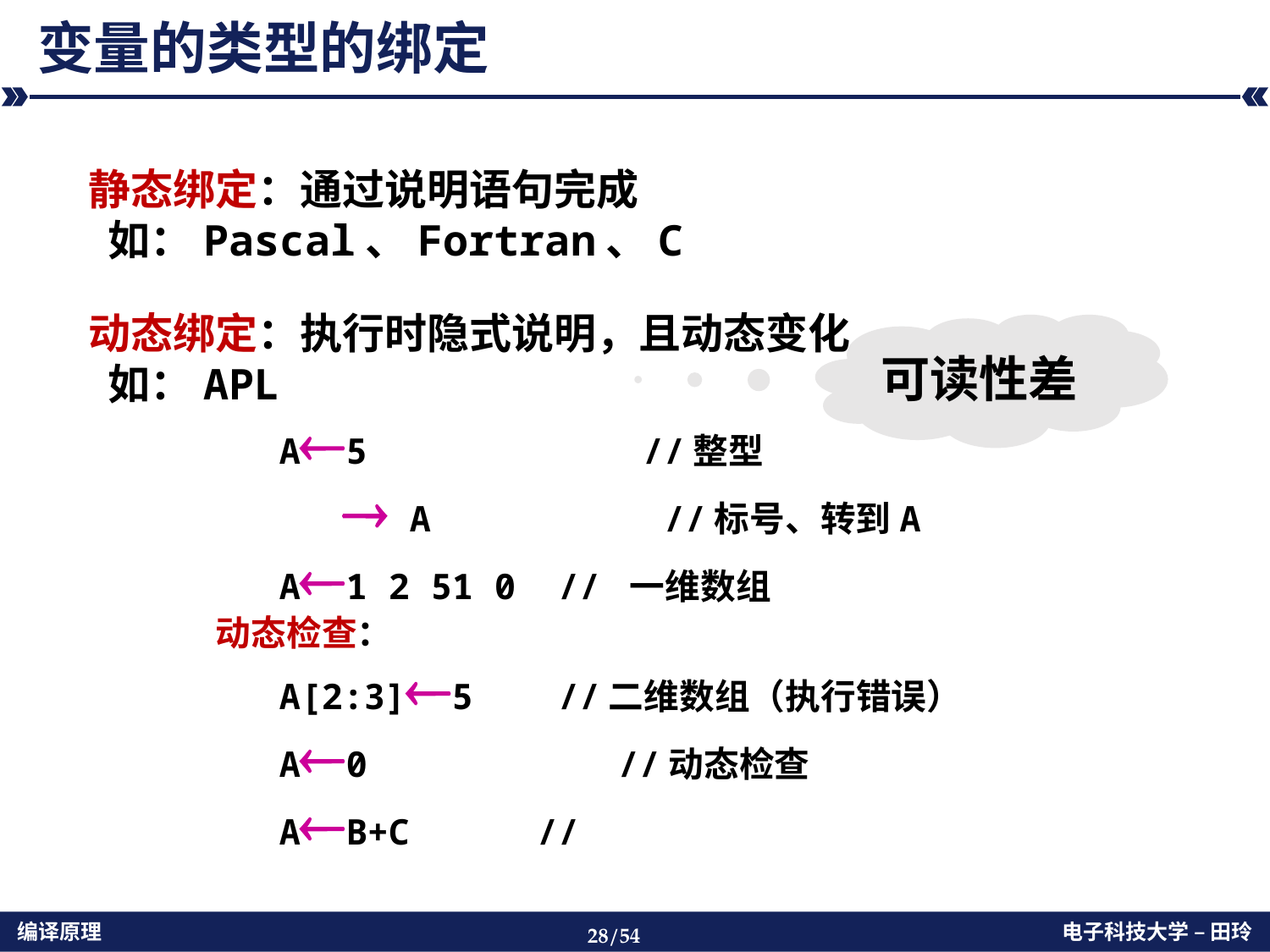

# 变量的类型的绑定
静态绑定：通过说明语句完成
 如：Pascal、Fortran、C

动态绑定：执行时隐式说明，且动态变化
 如：APL
         A←5             //整型
         	→ A           //标号、转到A
         A←1 2 51 0  // 一维数组
	动态检查：
         A[2:3]←5    //二维数组（执行错误）
         A←0	       //动态检查
         A←B+C      //
可读性差